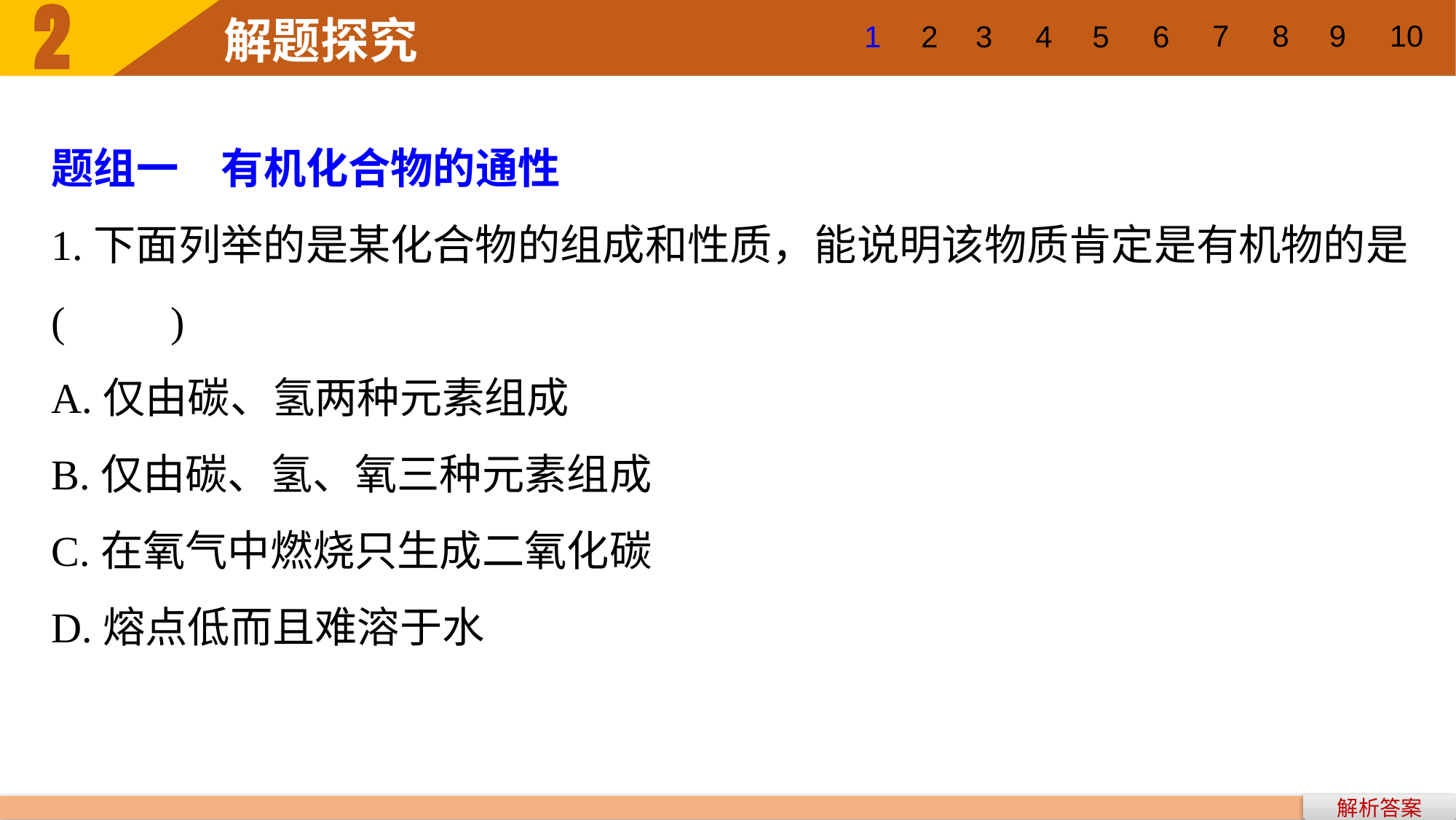

7
8
9
10
1
2
3
4
5
6
题组一　有机化合物的通性
1.下面列举的是某化合物的组成和性质，能说明该物质肯定是有机物的是(　　)
A.仅由碳、氢两种元素组成
B.仅由碳、氢、氧三种元素组成
C.在氧气中燃烧只生成二氧化碳
D.熔点低而且难溶于水
解析答案